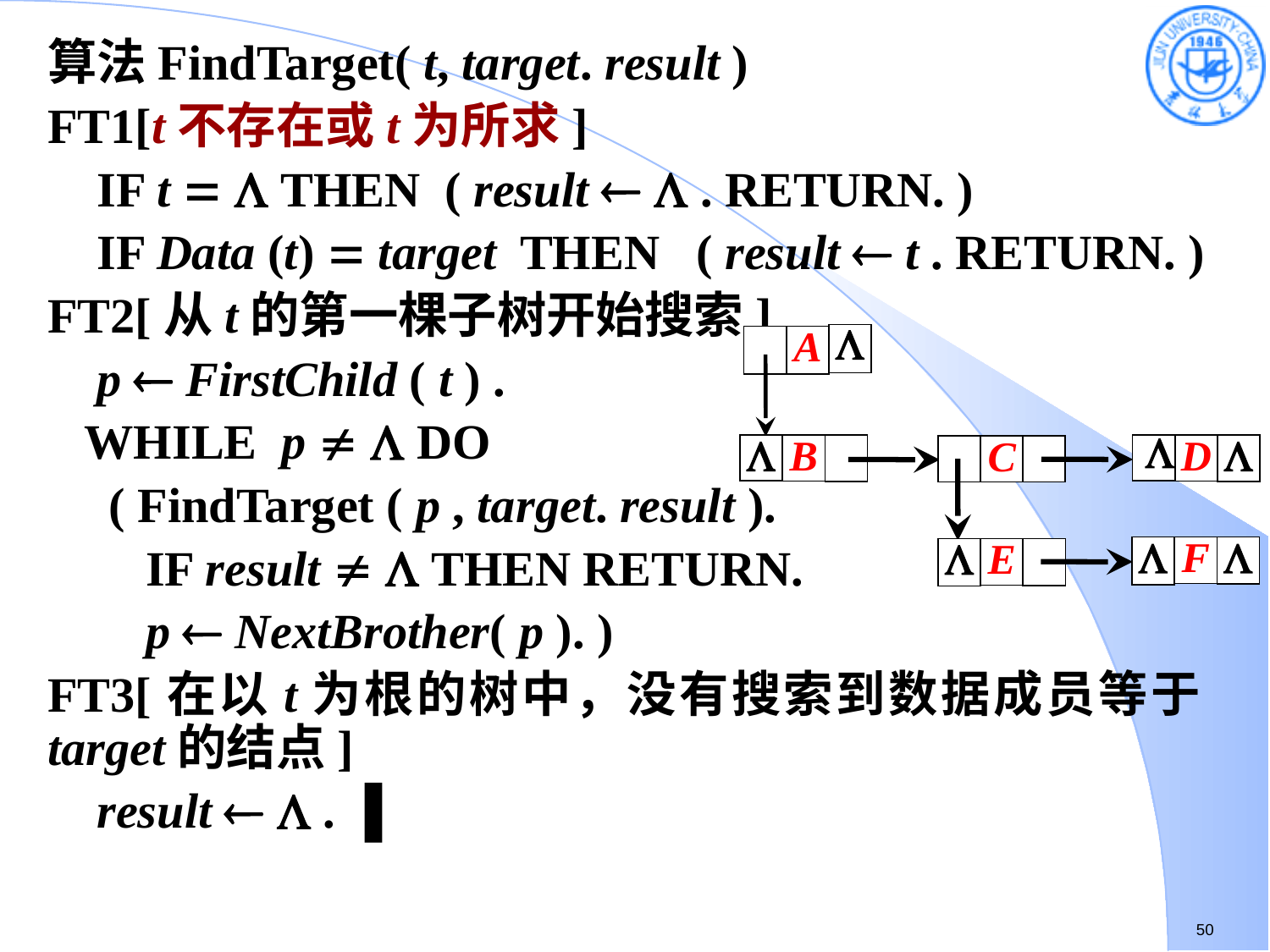

算法FindTarget( t, target. result )
FT1[t不存在或t为所求]
    IF t = Λ THEN  ( result ← Λ . RETURN. )
    IF Data (t) = target  THEN   ( result ← t . RETURN. )
FT2[从t的第一棵子树开始搜索]
    p ← FirstChild ( t ) .
   WHILE  p ≠ Λ DO
     ( FindTarget ( p , target. result ).
        IF result ≠ Λ THEN RETURN.
        p ← NextBrother( p ). )
FT3[在以t为根的树中，没有搜索到数据成员等于target的结点]
    result ← Λ . ▐
Λ

A

Λ
B

Λ
D
Λ

C

Λ
F
Λ
Λ
E